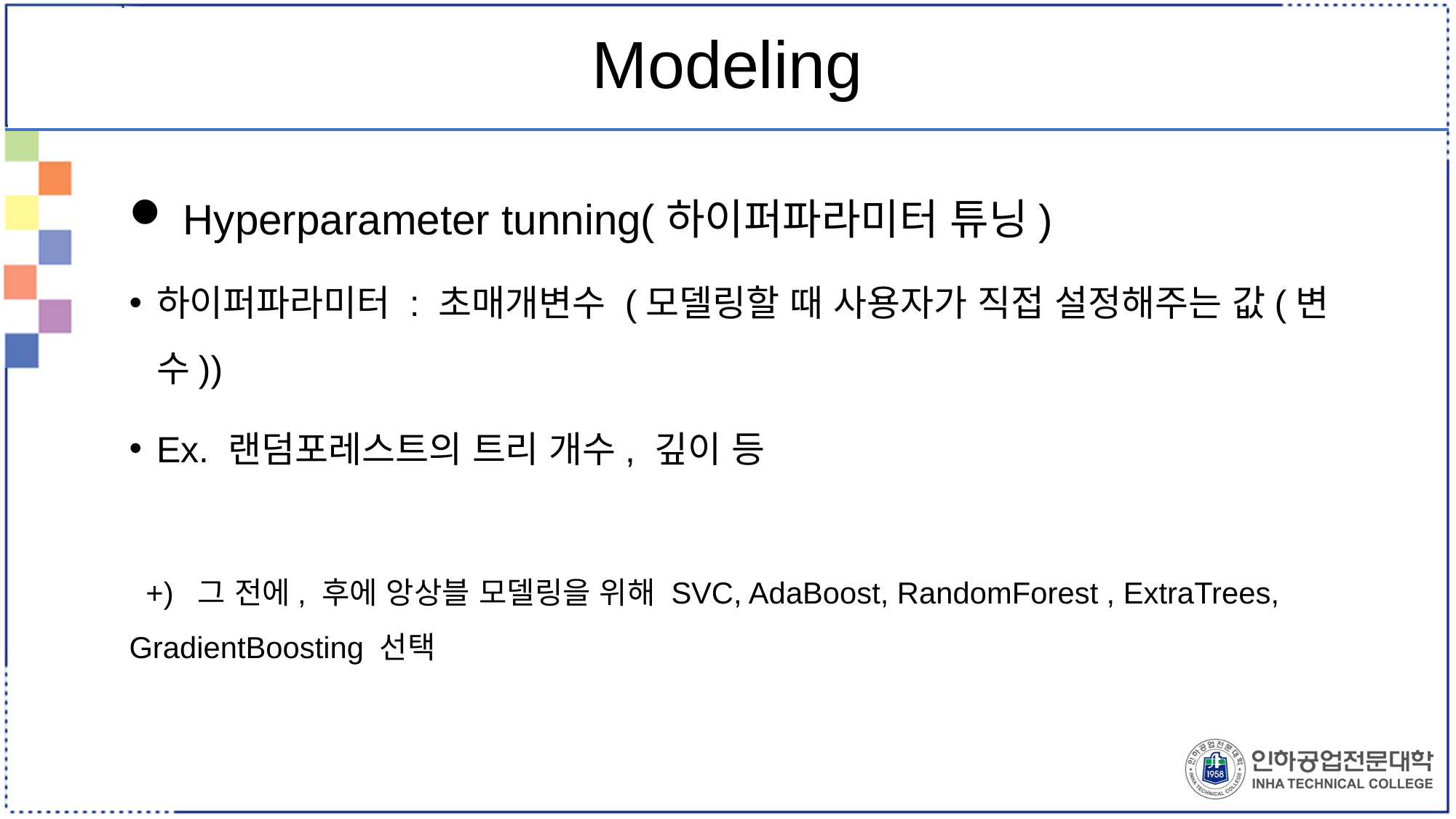

# Modeling
 Hyperparameter tunning(하이퍼파라미터 튜닝)
하이퍼파라미터 : 초매개변수 (모델링할 때 사용자가 직접 설정해주는 값(변수))
Ex. 랜덤포레스트의 트리 개수, 깊이 등

  +)  그 전에, 후에 앙상블 모델링을 위해 SVC, AdaBoost, RandomForest , ExtraTrees, GradientBoosting 선택